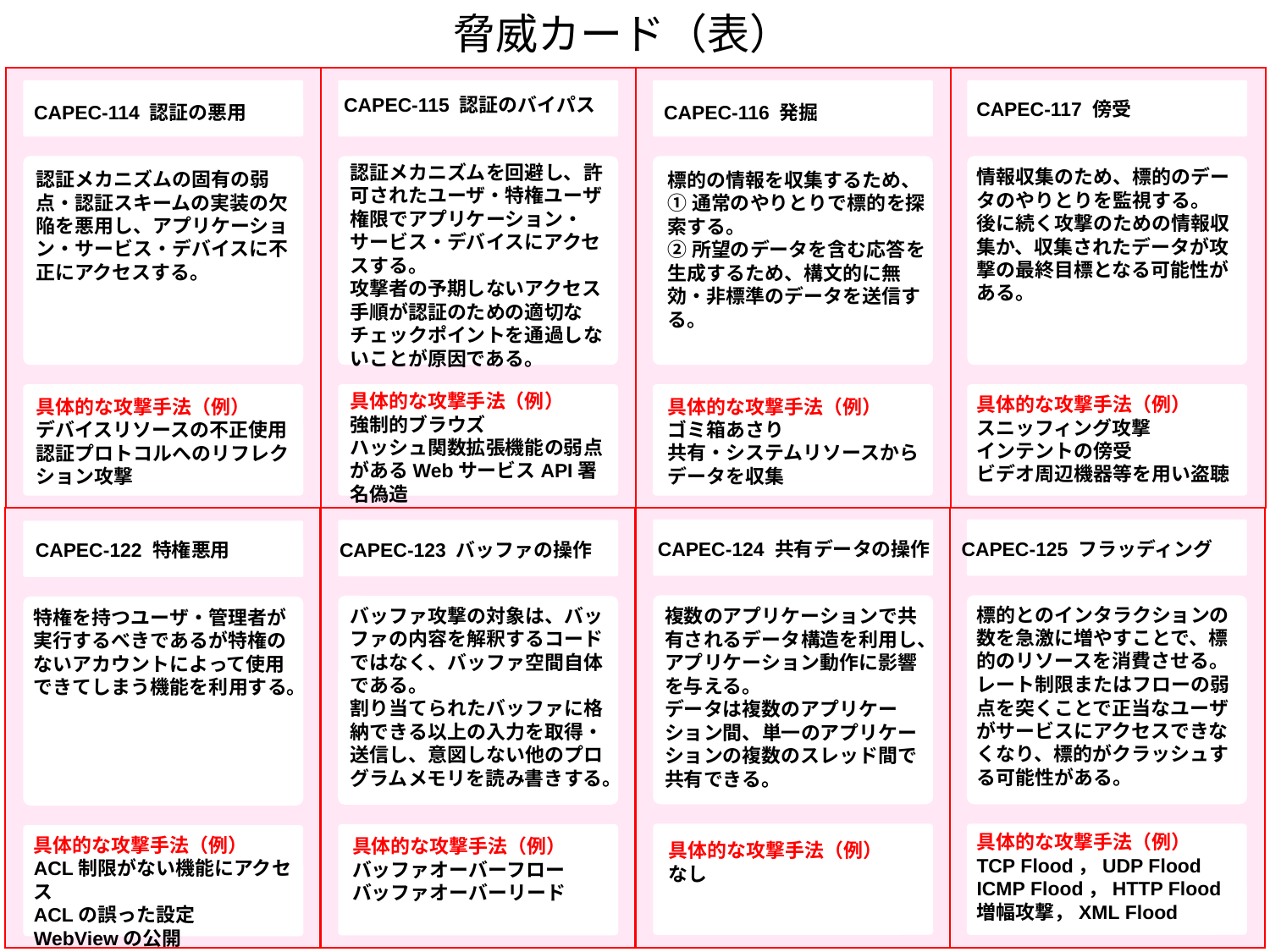

脅威カード（表）

CAPEC-115 認証のバイパス
CAPEC-117 傍受
CAPEC-116 発掘
CAPEC-114 認証の悪用
認証メカニズムを回避し、許可されたユーザ・特権ユーザ権限でアプリケーション・サービス・デバイスにアクセスする。
攻撃者の予期しないアクセス手順が認証のための適切なチェックポイントを通過しないことが原因である。

情報収集のため、標的のデータのやりとりを監視する。
後に続く攻撃のための情報収集か、収集されたデータが攻撃の最終目標となる可能性がある。
認証メカニズムの固有の弱点・認証スキームの実装の欠陥を悪用し、アプリケーション・サービス・デバイスに不正にアクセスする。
標的の情報を収集するため、
①通常のやりとりで標的を探索する。
②所望のデータを含む応答を生成するため、構文的に無効・非標準のデータを送信する。
具体的な攻撃手法（例）
強制的ブラウズ
ハッシュ関数拡張機能の弱点があるWebサービスAPI署名偽造

具体的な攻撃手法（例）
スニッフィング攻撃
インテントの傍受
ビデオ周辺機器等を用い盗聴
具体的な攻撃手法（例）
ゴミ箱あさり
共有・システムリソースからデータを収集
具体的な攻撃手法（例）
デバイスリソースの不正使用
認証プロトコルへのリフレクション攻撃

CAPEC-125 フラッディング
CAPEC-124 共有データの操作
CAPEC-122 特権悪用
CAPEC-123 バッファの操作

標的とのインタラクションの数を急激に増やすことで、標的のリソースを消費させる。
レート制限またはフローの弱点を突くことで正当なユーザがサービスにアクセスできなくなり、標的がクラッシュする可能性がある。

バッファ攻撃の対象は、バッファの内容を解釈するコードではなく、バッファ空間自体である。
割り当てられたバッファに格納できる以上の入力を取得・送信し、意図しない他のプログラムメモリを読み書きする。
複数のアプリケーションで共有されるデータ構造を利用し、アプリケーション動作に影響を与える。
データは複数のアプリケーション間、単一のアプリケーションの複数のスレッド間で共有できる。
特権を持つユーザ・管理者が実行するべきであるが特権のないアカウントによって使用できてしまう機能を利用する。

具体的な攻撃手法（例）
TCP Flood，UDP Flood
ICMP Flood，HTTP Flood
増幅攻撃，XML Flood

具体的な攻撃手法（例）
ACL制限がない機能にアクセス
ACLの誤った設定
WebViewの公開
具体的な攻撃手法（例）
バッファオーバーフロー
バッファオーバーリード
具体的な攻撃手法（例）
なし